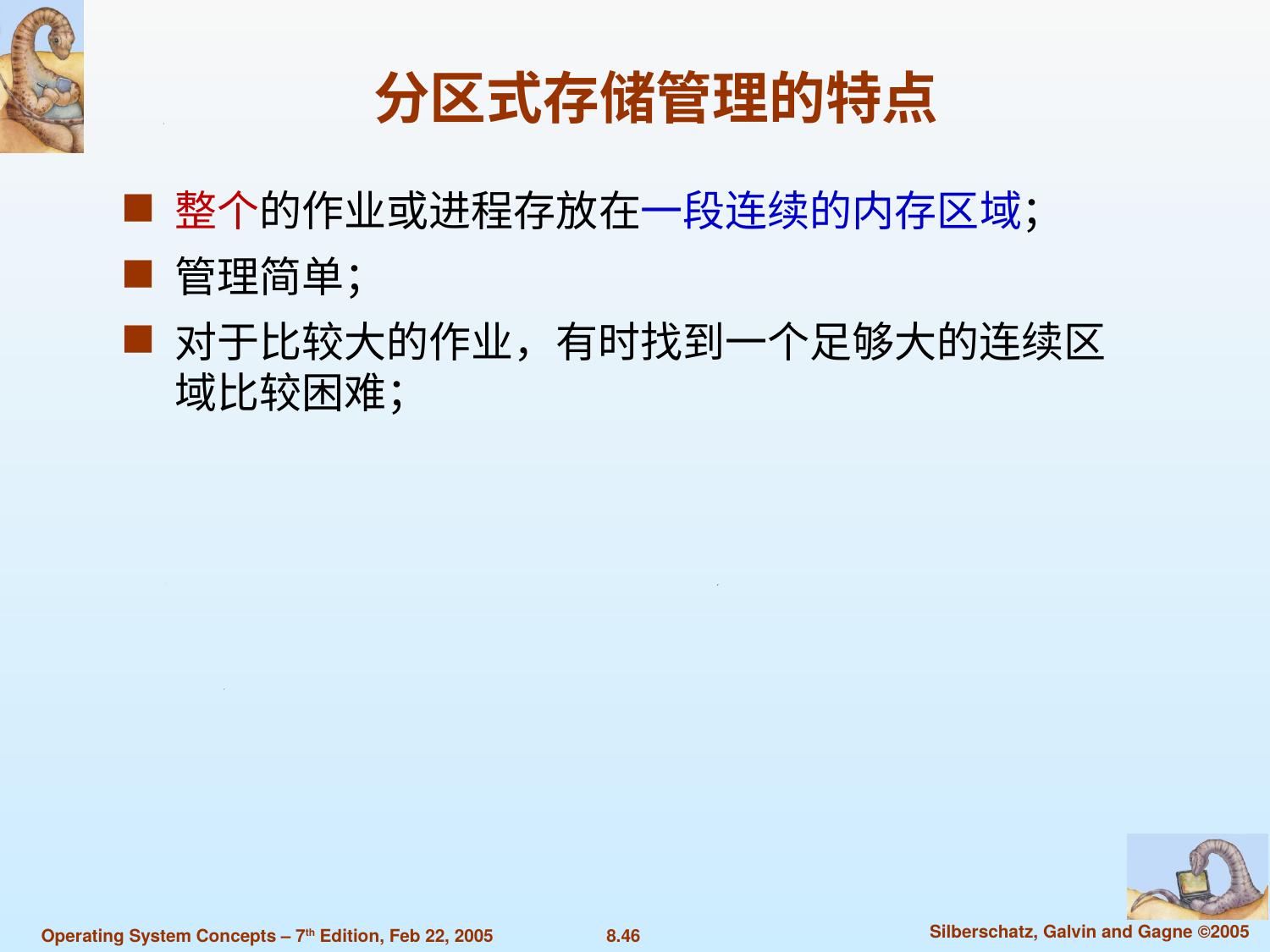

整个的作业或进程存放在一段连续的内存区域；
管理简单；
对于比较大的作业，有时找到一个足够大的连续区域比较困难；
分区式存储管理的特点